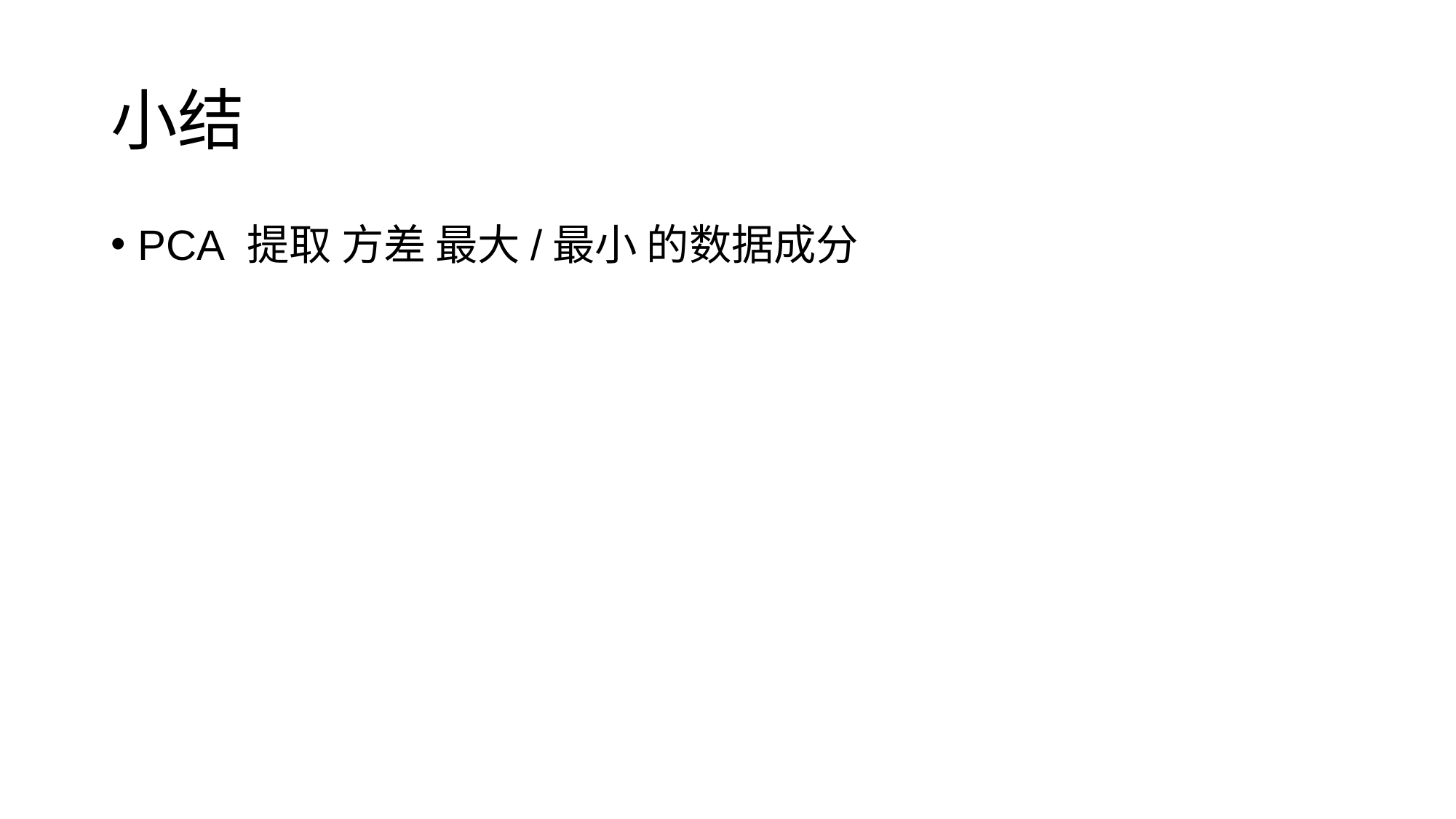

# 小结
PCA 提取 方差 最大/最小 的数据成分